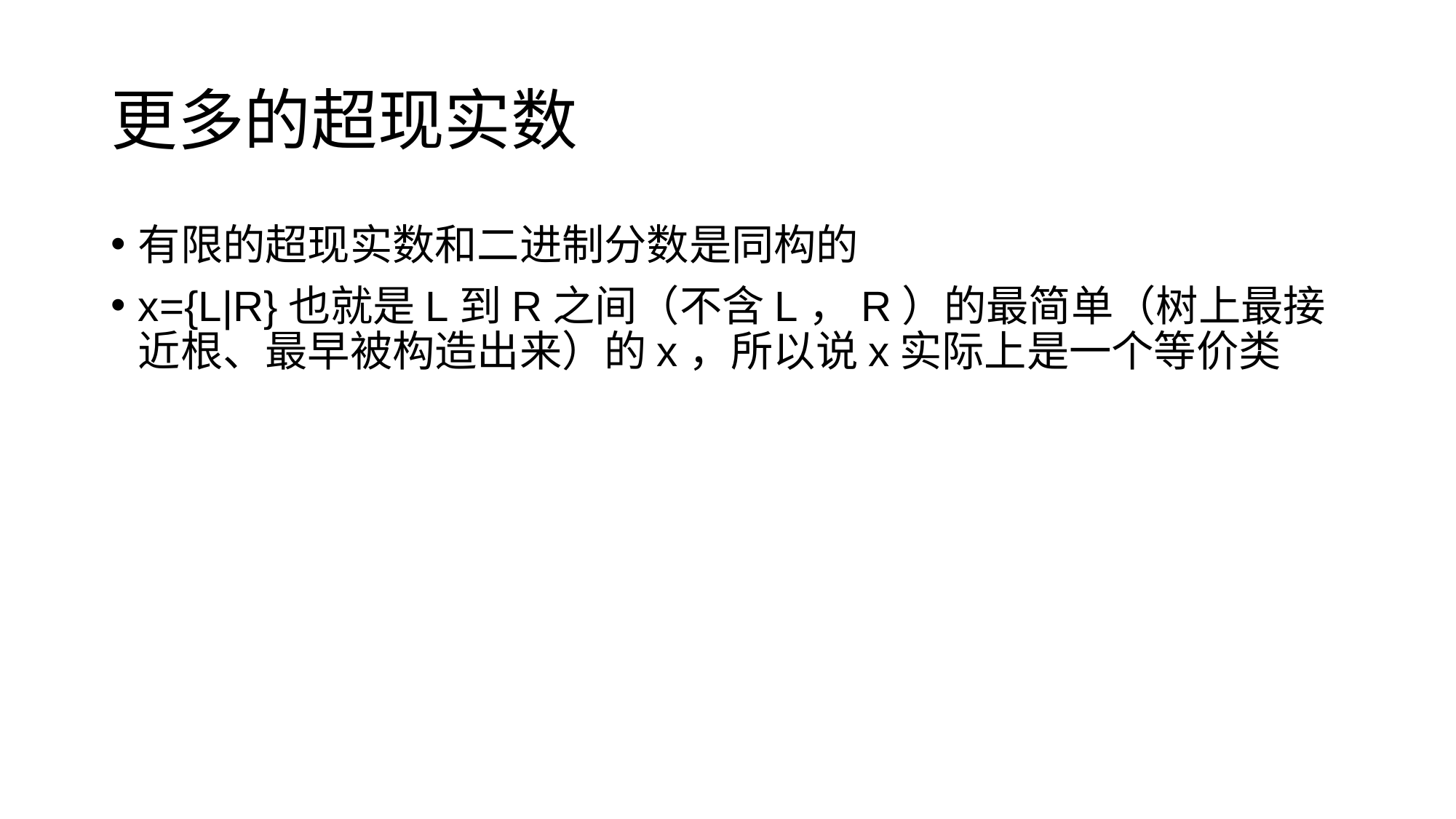

# 更多的超现实数
有限的超现实数和二进制分数是同构的
x={L|R}也就是L到R之间（不含L，R）的最简单（树上最接近根、最早被构造出来）的x，所以说x实际上是一个等价类